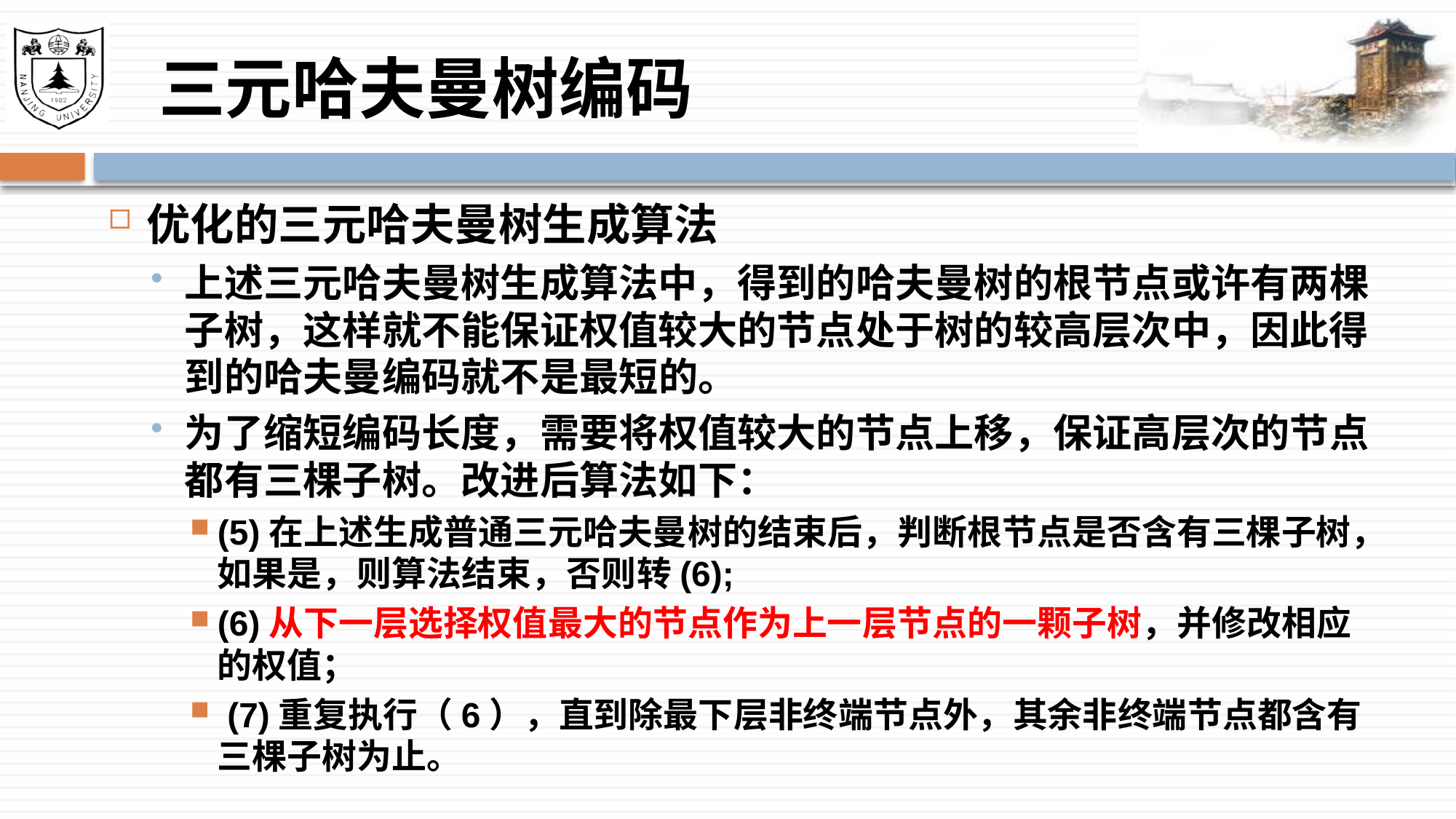

# 三元哈夫曼树编码
优化的三元哈夫曼树生成算法
上述三元哈夫曼树生成算法中，得到的哈夫曼树的根节点或许有两棵子树，这样就不能保证权值较大的节点处于树的较高层次中，因此得到的哈夫曼编码就不是最短的。
为了缩短编码长度，需要将权值较大的节点上移，保证高层次的节点都有三棵子树。改进后算法如下：
(5)在上述生成普通三元哈夫曼树的结束后，判断根节点是否含有三棵子树，如果是，则算法结束，否则转(6);
(6)从下一层选择权值最大的节点作为上一层节点的一颗子树，并修改相应的权值；
 (7)重复执行（6），直到除最下层非终端节点外，其余非终端节点都含有三棵子树为止。